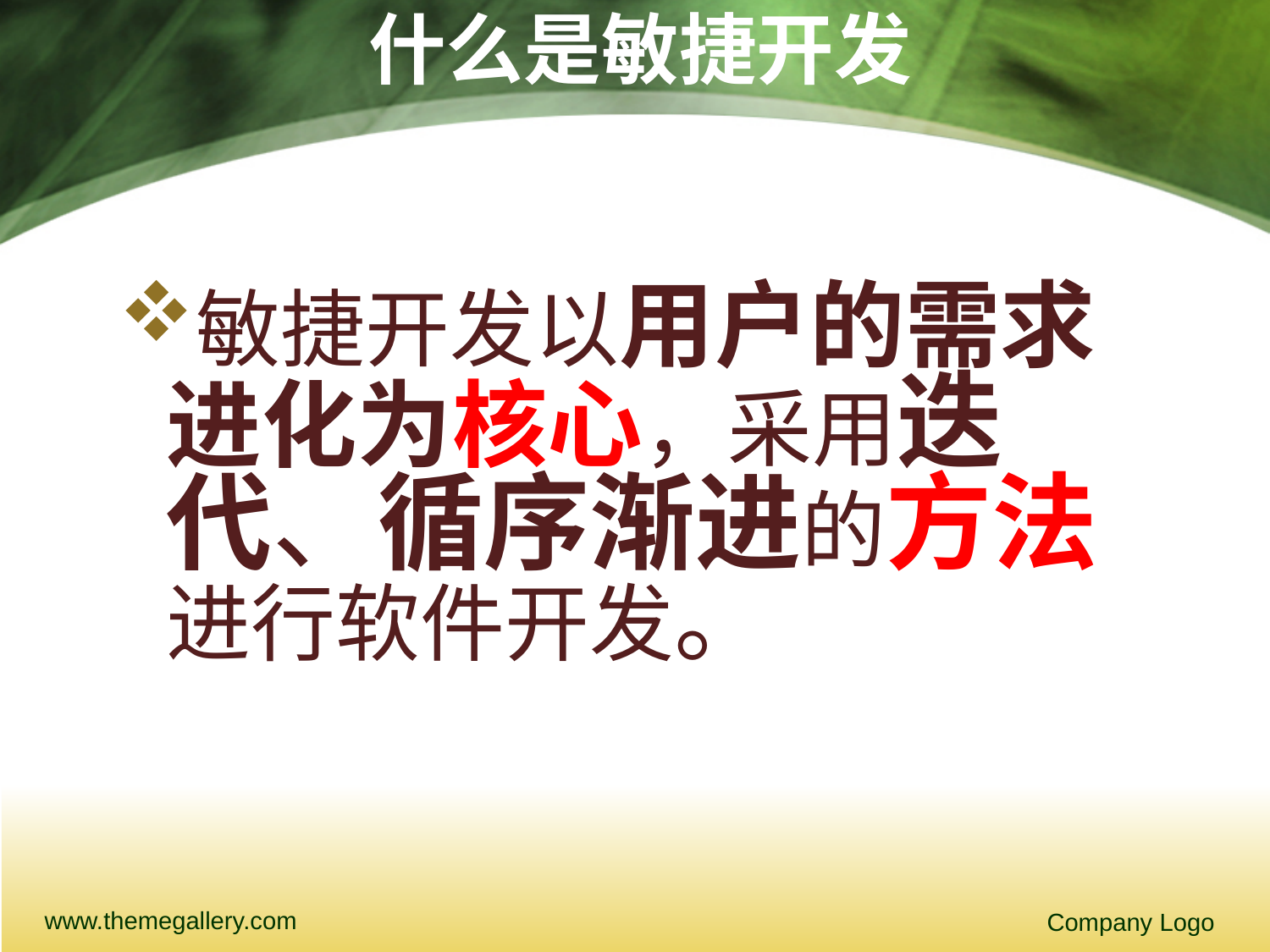

# 什么是敏捷开发
敏捷开发以用户的需求进化为核心，采用迭代、循序渐进的方法进行软件开发。
www.themegallery.com
Company Logo